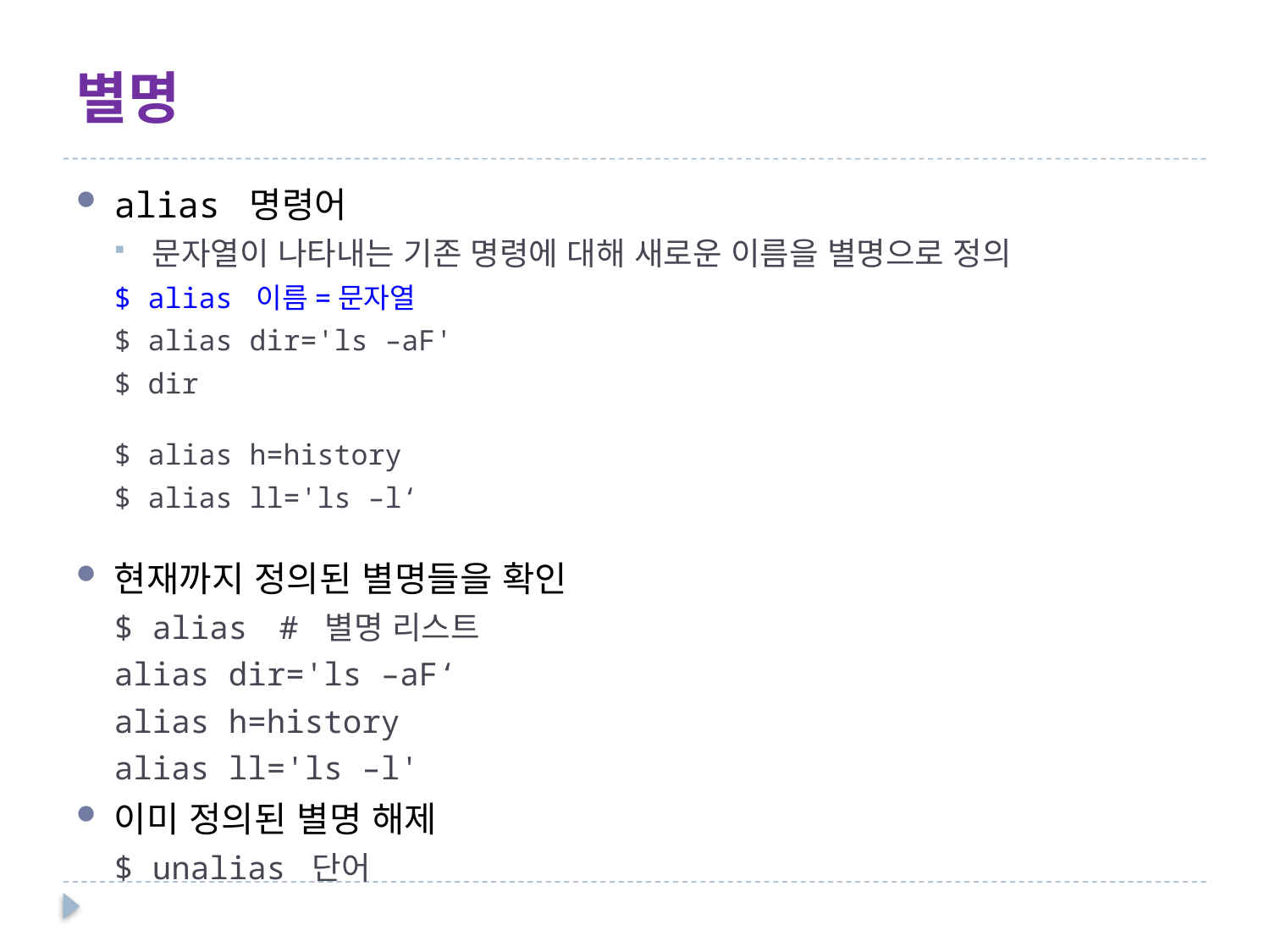

# 별명
alias 명령어
문자열이 나타내는 기존 명령에 대해 새로운 이름을 별명으로 정의
$ alias 이름=문자열
$ alias dir='ls –aF'
$ dir

$ alias h=history
$ alias ll='ls –l‘

현재까지 정의된 별명들을 확인
$ alias 	# 별명 리스트
alias dir='ls –aF‘
alias h=history
alias ll='ls –l'
이미 정의된 별명 해제
$ unalias 단어